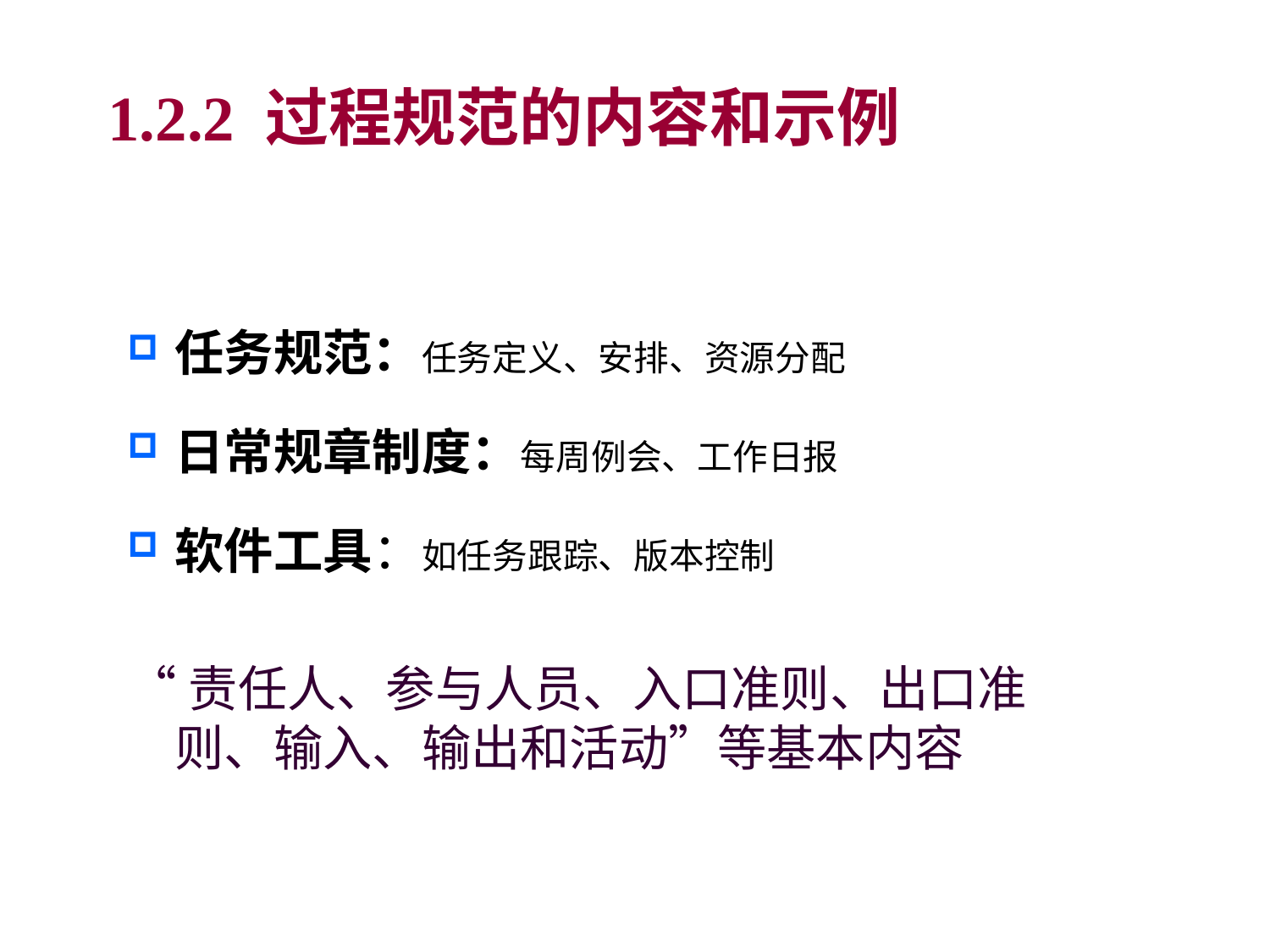

1.2.2 过程规范的内容和示例
任务规范：任务定义、安排、资源分配
日常规章制度：每周例会、工作日报
软件工具：如任务跟踪、版本控制

“责任人、参与人员、入口准则、出口准则、输入、输出和活动”等基本内容